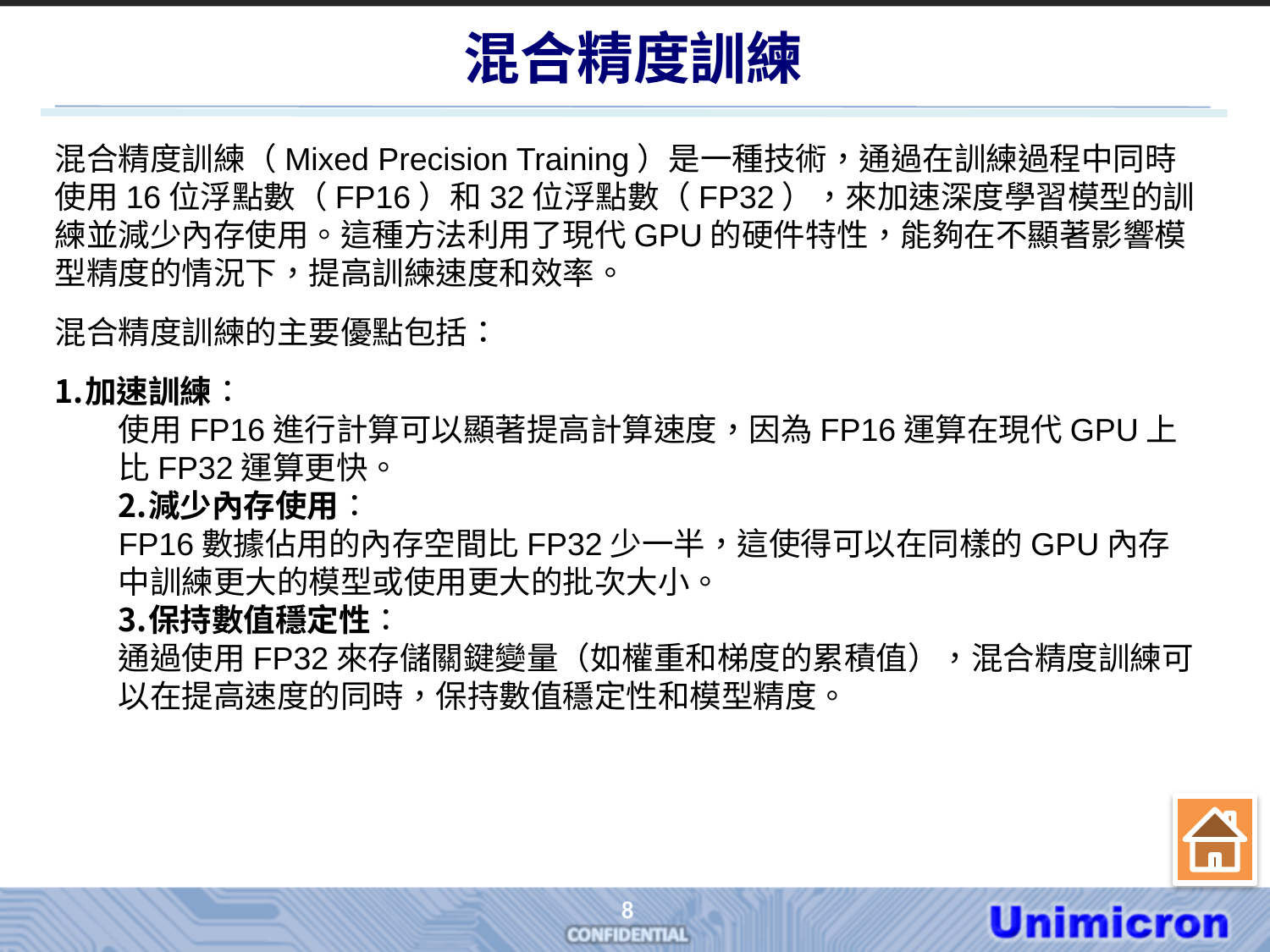

# 混合精度訓練
混合精度訓練（Mixed Precision Training）是一種技術，通過在訓練過程中同時使用16位浮點數（FP16）和32位浮點數（FP32），來加速深度學習模型的訓練並減少內存使用。這種方法利用了現代GPU的硬件特性，能夠在不顯著影響模型精度的情況下，提高訓練速度和效率。
混合精度訓練的主要優點包括：
加速訓練：
使用FP16進行計算可以顯著提高計算速度，因為FP16運算在現代GPU上比FP32運算更快。
減少內存使用：
FP16數據佔用的內存空間比FP32少一半，這使得可以在同樣的GPU內存中訓練更大的模型或使用更大的批次大小。
保持數值穩定性：
通過使用FP32來存儲關鍵變量（如權重和梯度的累積值），混合精度訓練可以在提高速度的同時，保持數值穩定性和模型精度。

8